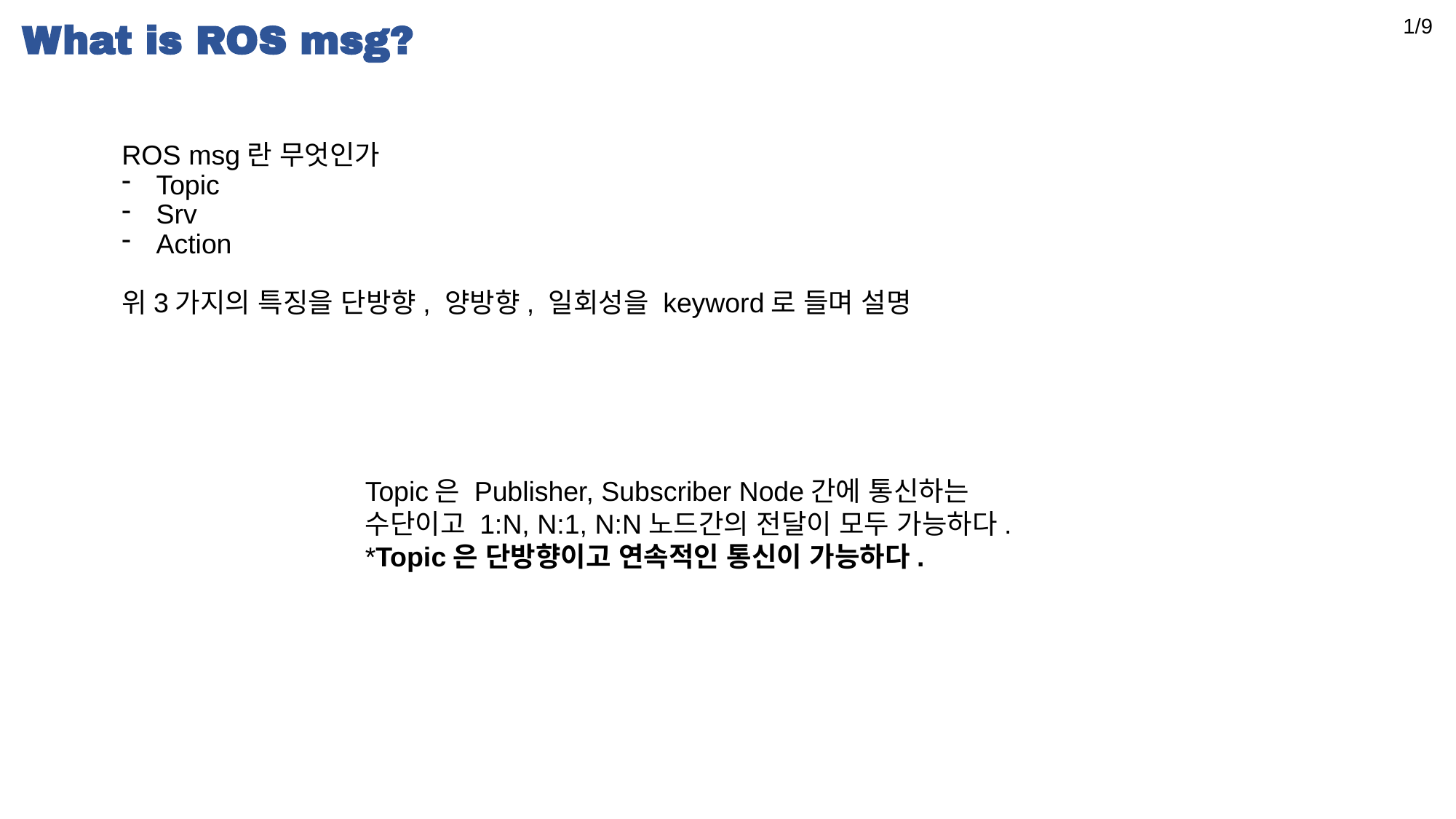

1/9
What is ROS msg?
ROS msg란 무엇인가
Topic
Srv
Action

위3가지의 특징을 단방향, 양방향, 일회성을 keyword로 들며 설명
Topic은 Publisher, Subscriber Node간에 통신하는 수단이고 1:N, N:1, N:N노드간의 전달이 모두 가능하다. *Topic은 단방향이고 연속적인 통신이 가능하다.
Why we have used Fully-Connected-Net?, And why use Fully-Convolution-Net?